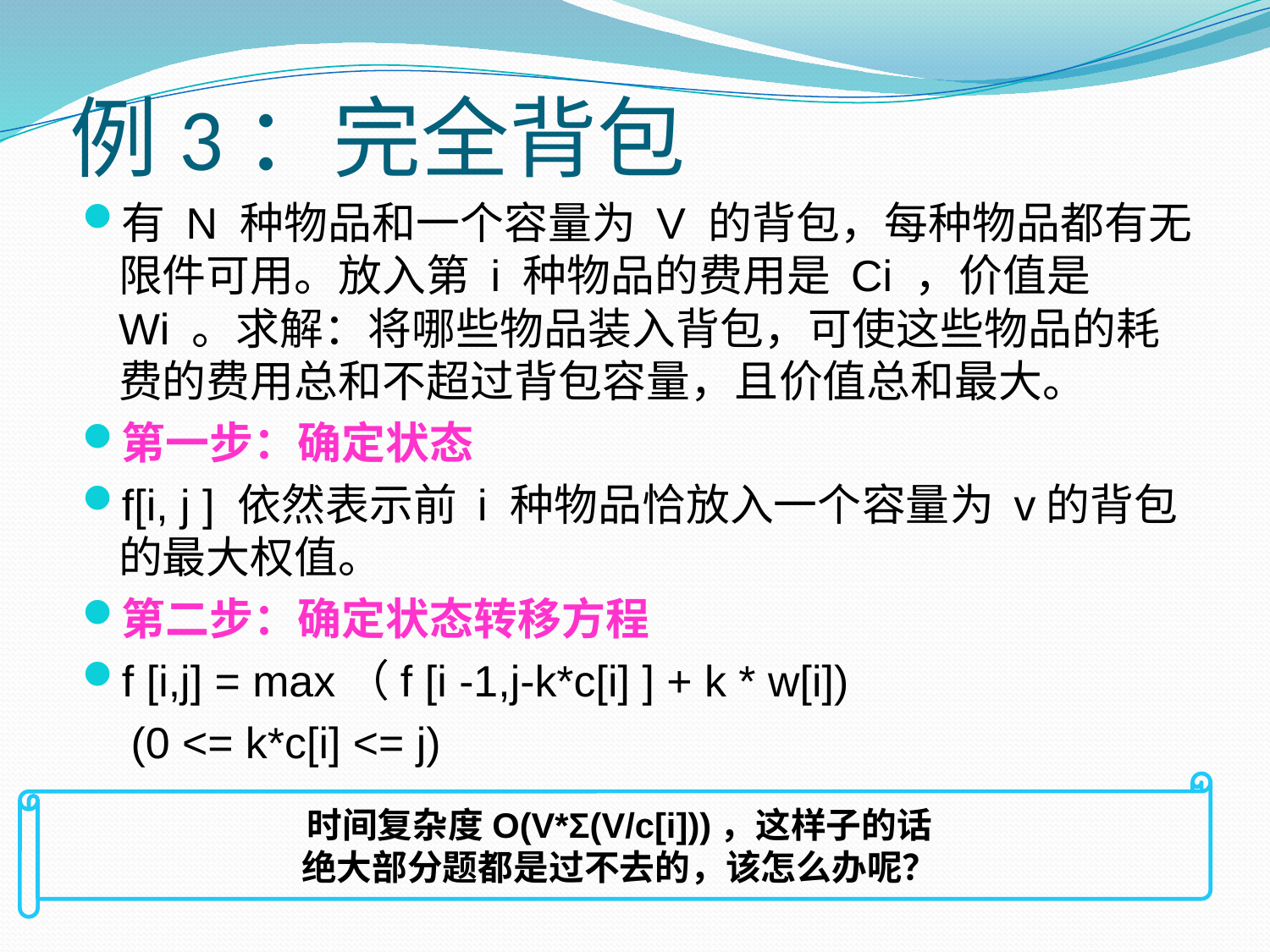

# 例3：完全背包
有 N 种物品和一个容量为 V 的背包，每种物品都有无限件可用。放入第 i 种物品的费用是 Ci ，价值是 Wi 。求解：将哪些物品装入背包，可使这些物品的耗费的费用总和不超过背包容量，且价值总和最大。
第一步：确定状态
f[i, j ] 依然表示前 i 种物品恰放入一个容量为 v的背包的最大权值。
第二步：确定状态转移方程
f [i,j] = max（f [i -1,j-k*c[i] ] + k * w[i])
			 (0 <= k*c[i] <= j)

时间复杂度O(V*Σ(V/c[i]))，这样子的话
绝大部分题都是过不去的，该怎么办呢？